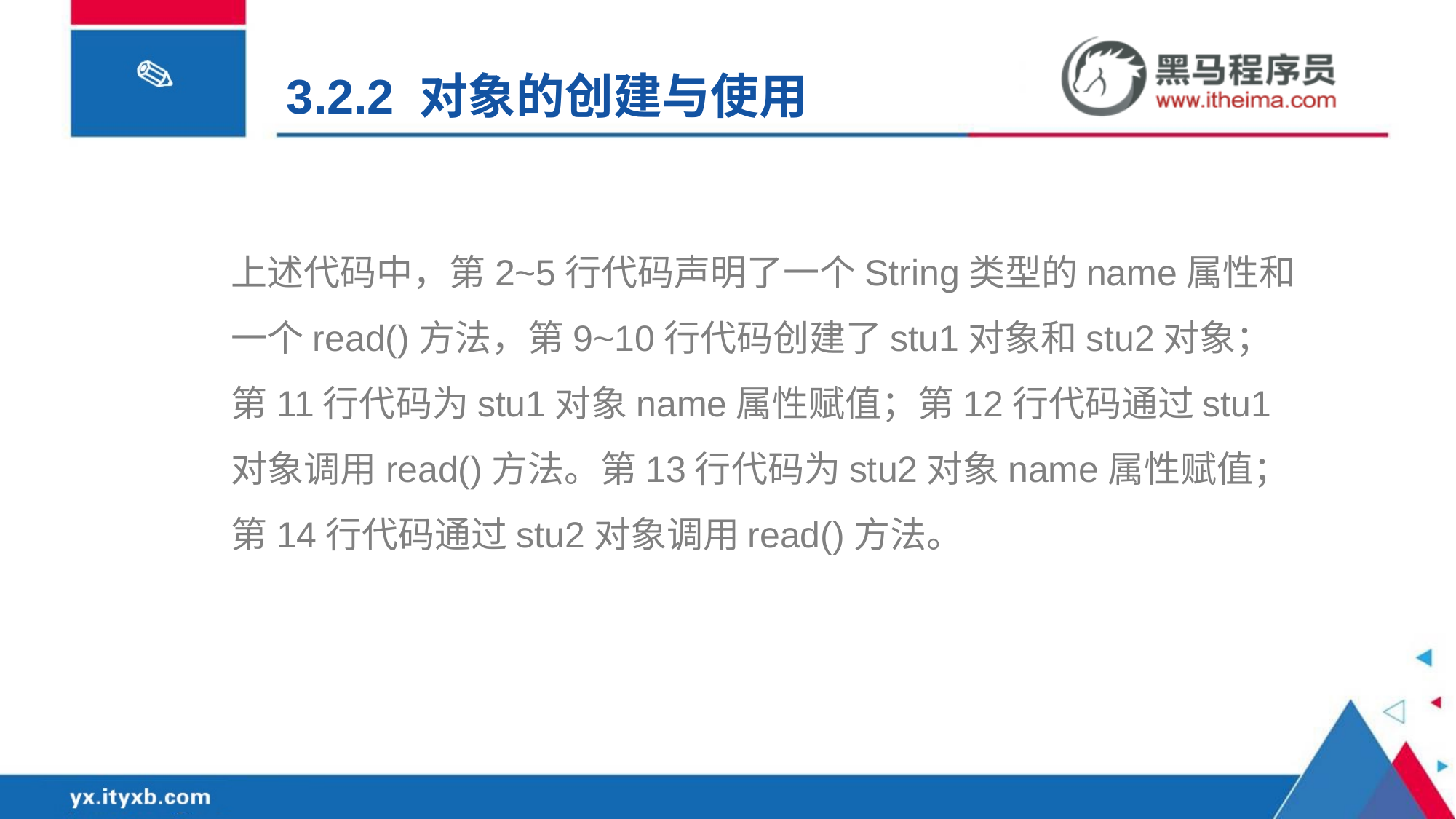

3.2.2 对象的创建与使用
上述代码中，第2~5行代码声明了一个String类型的name属性和一个read()方法，第9~10行代码创建了stu1对象和stu2对象；第11行代码为stu1对象name属性赋值；第12行代码通过stu1对象调用read()方法。第13行代码为stu2对象name属性赋值；第14行代码通过stu2对象调用read()方法。